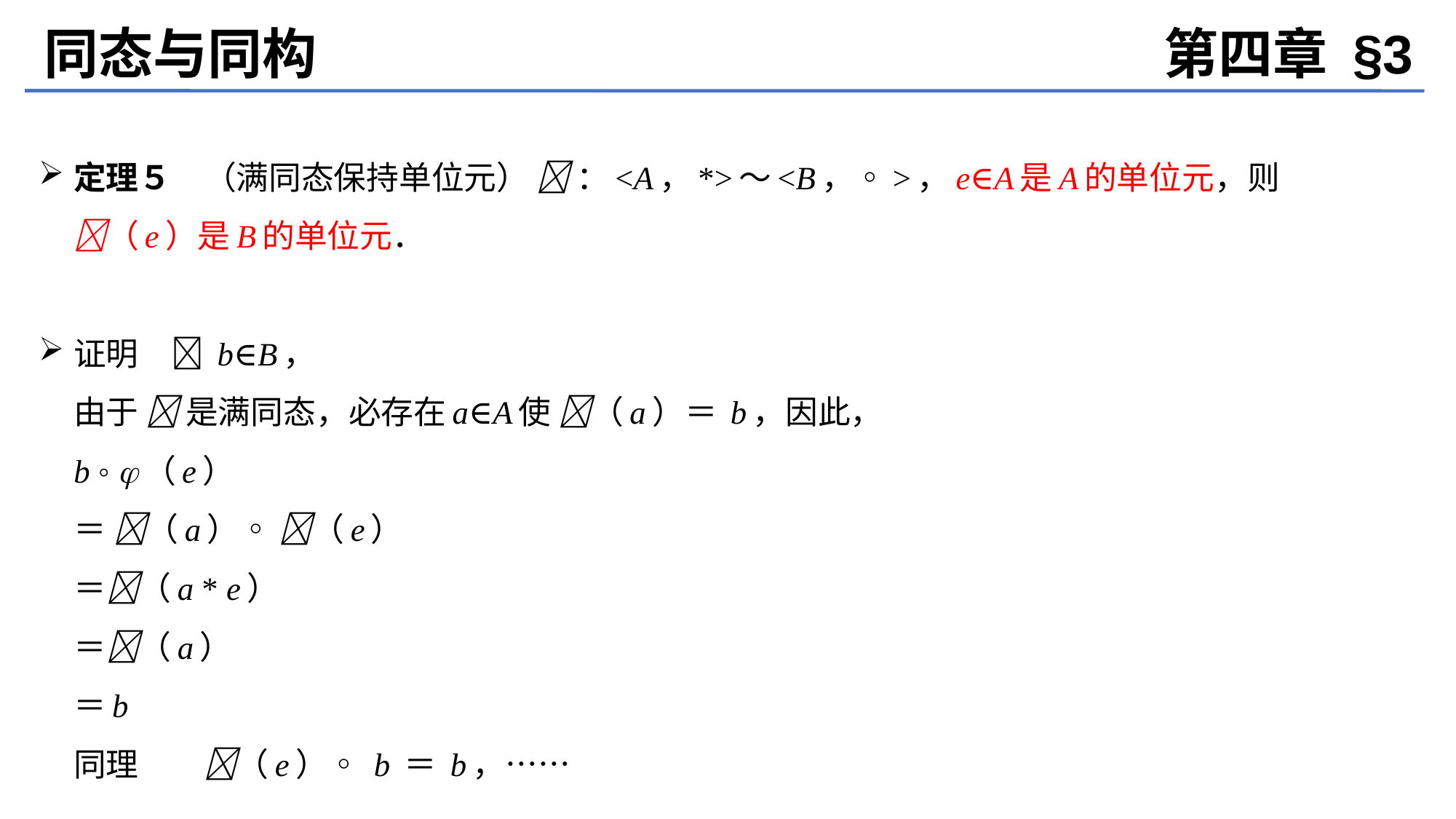

同态与同构
第四章 §3
定理５　（满同态保持单位元） ϕ ：<A，*>～<B，◦>，e∈A是A的单位元，则   ϕ（e）是B的单位元．

证明　∀ b∈B，
	由于 ϕ 是满同态，必存在a∈A使 ϕ（a）＝ b，因此，
	b ◦ ϕ（e）
	＝ ϕ（a）◦ ϕ（e）
	＝ϕ（a * e）
	＝ϕ（a）
	＝b
	同理　　ϕ（e）◦ b ＝ b，……